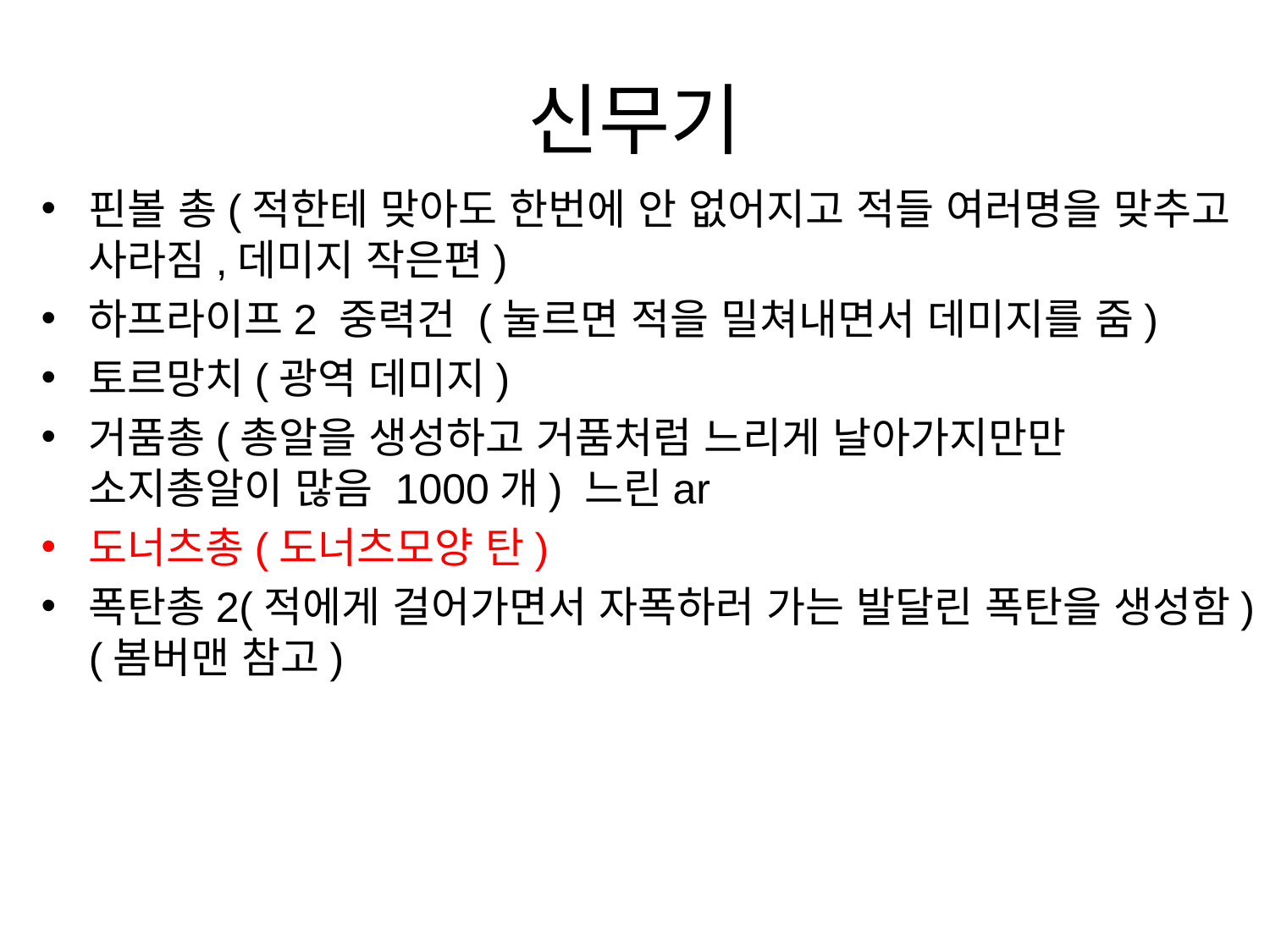

# 신무기
핀볼 총(적한테 맞아도 한번에 안 없어지고 적들 여러명을 맞추고 사라짐,데미지 작은편)
하프라이프2 중력건 (눌르면 적을 밀쳐내면서 데미지를 줌)
토르망치(광역 데미지)
거품총(총알을 생성하고 거품처럼 느리게 날아가지만만 소지총알이 많음 1000개) 느린ar
도너츠총(도너츠모양 탄)
폭탄총2(적에게 걸어가면서 자폭하러 가는 발달린 폭탄을 생성함)(봄버맨 참고)